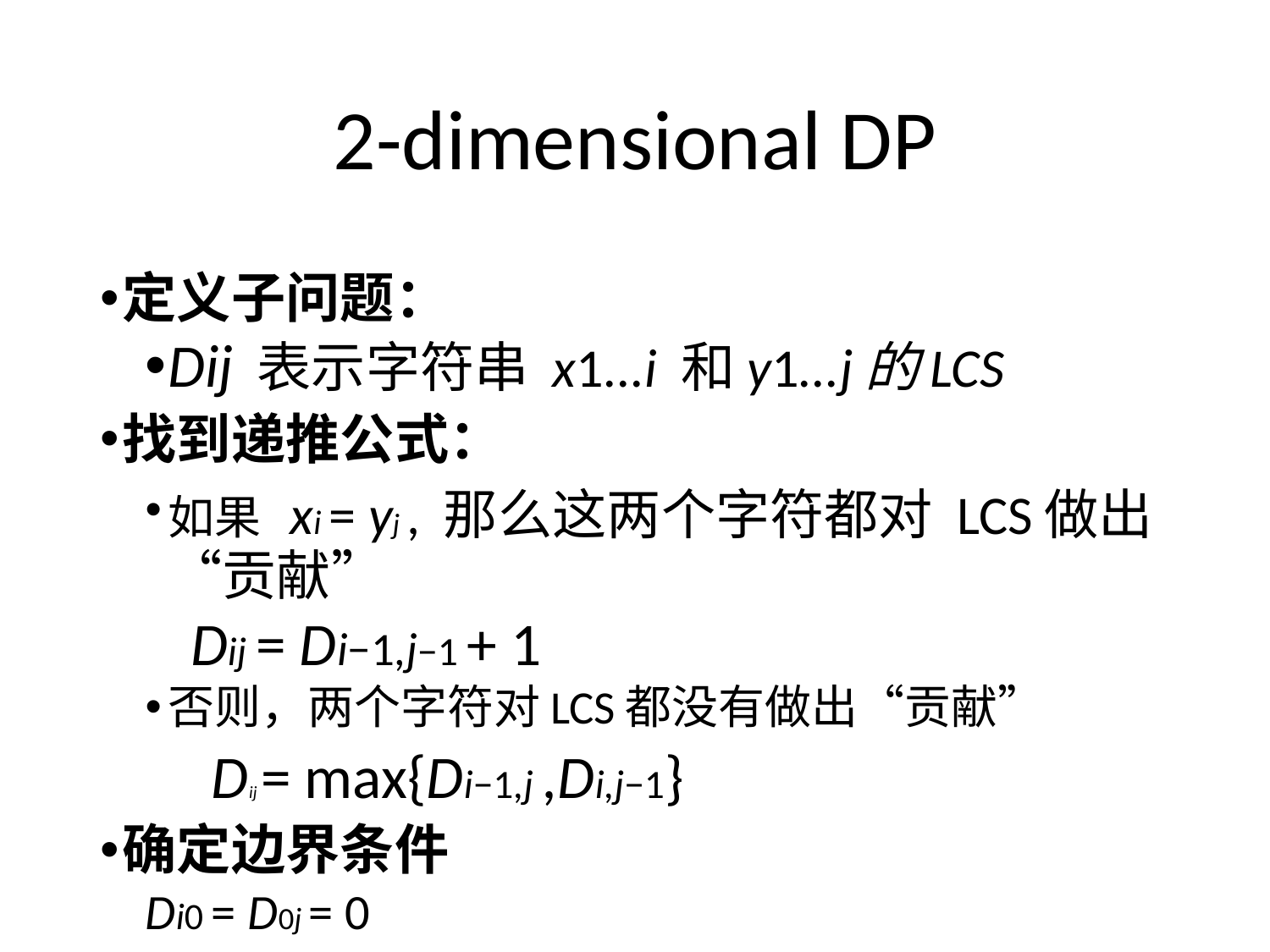

# 2-dimensional DP
定义子问题：
Dij 表示字符串 x1...i 和y1...j的LCS
找到递推公式：
如果 xi = yj , 那么这两个字符都对 LCS做出“贡献”
Dij = Di−1,j−1 + 1
否则，两个字符对LCS都没有做出“贡献”
	Dij = max{Di−1,j ,Di,j−1}
确定边界条件
	Di0 = D0j = 0